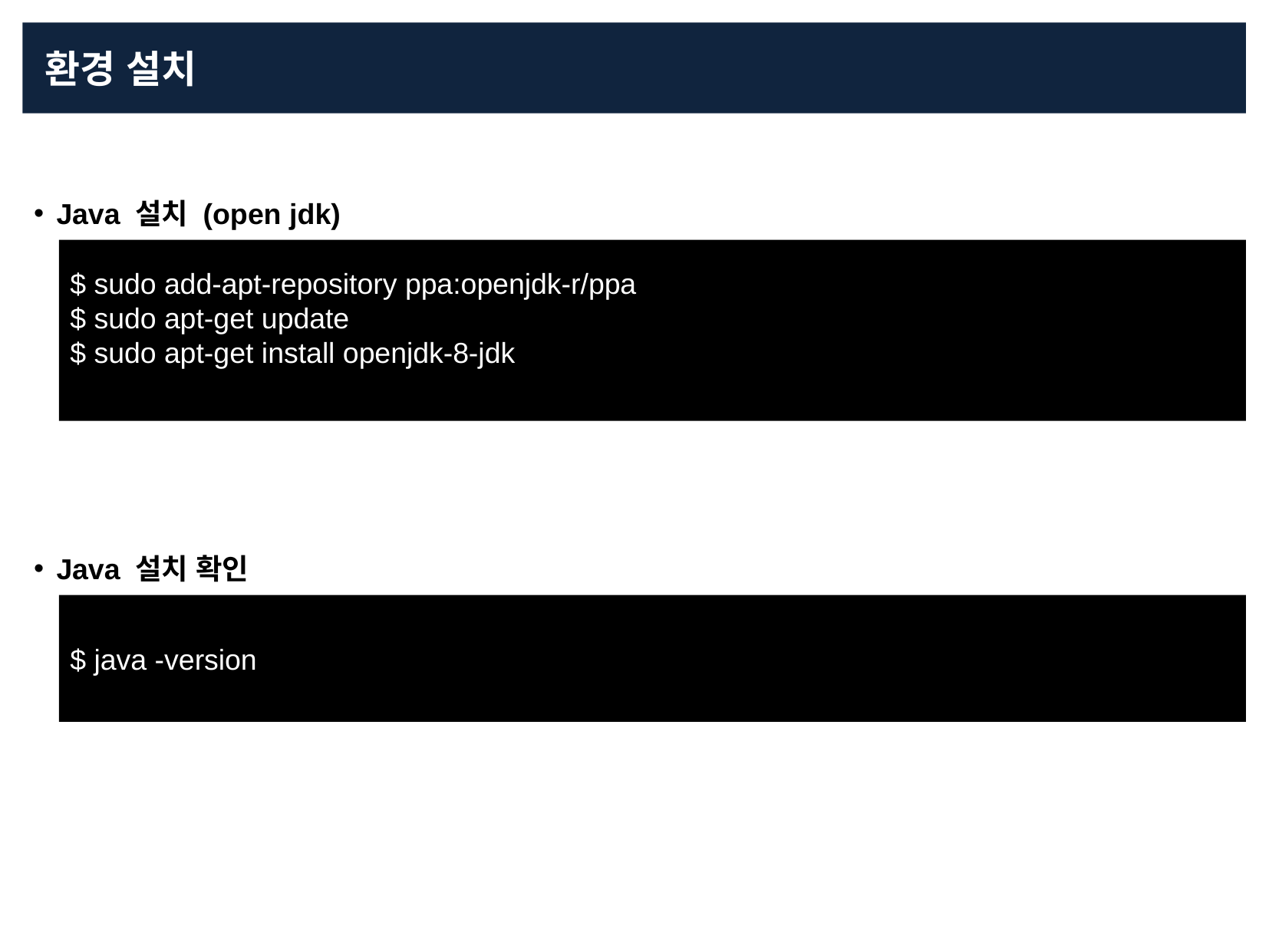

환경 설치
Java 설치 (open jdk)
$ sudo add-apt-repository ppa:openjdk-r/ppa
$ sudo apt-get update
$ sudo apt-get install openjdk-8-jdk

Java 설치 확인
$ java -version